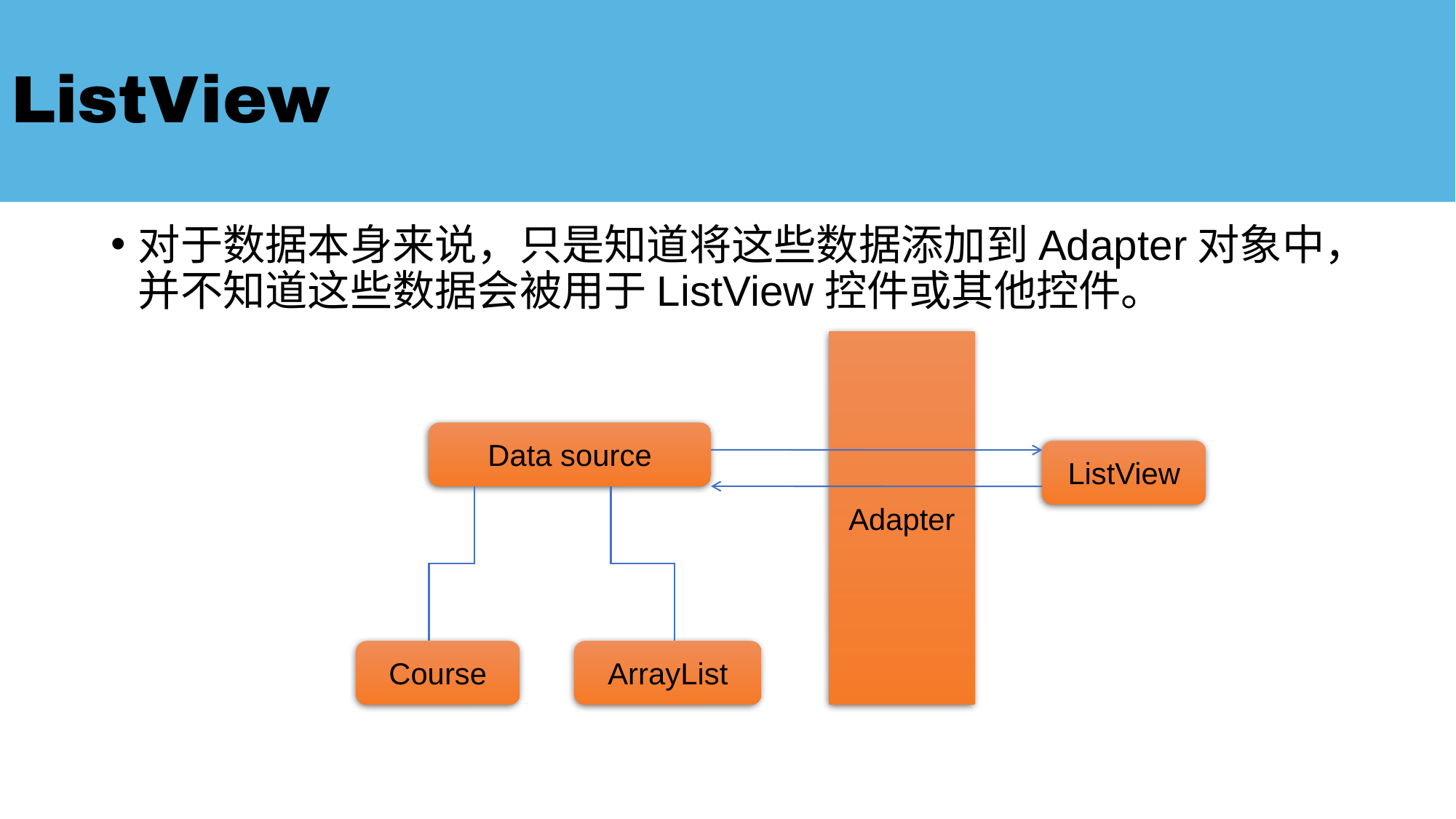

# ListView
对于数据本身来说，只是知道将这些数据添加到Adapter对象中，并不知道这些数据会被用于ListView控件或其他控件。

Adapter
Data source
ListView
Course
ArrayList